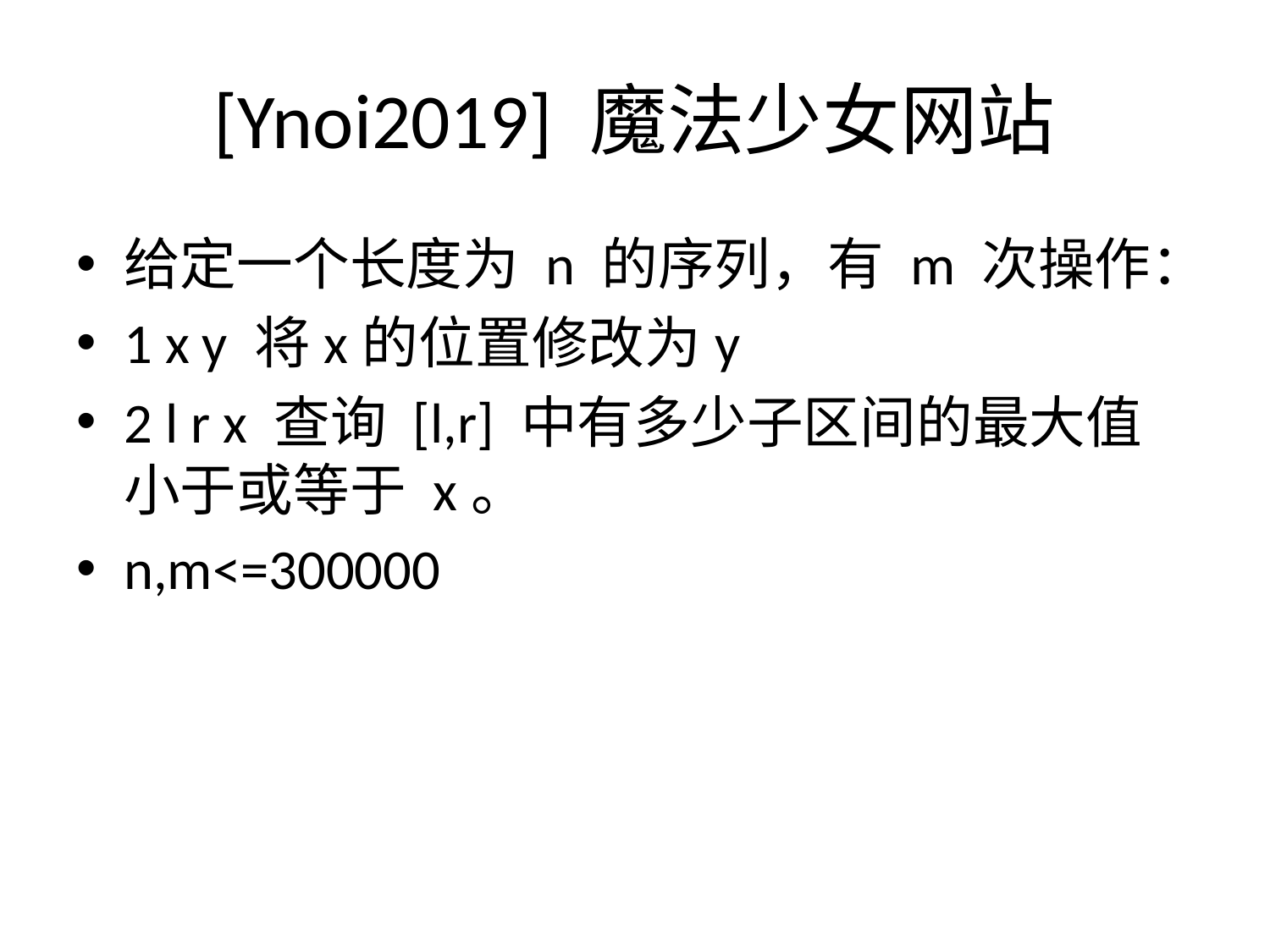

# [Ynoi2019] 魔法少女网站
给定一个长度为 n 的序列，有 m 次操作：
1 x y 将x的位置修改为y
2 l r x 查询 [l,r] 中有多少子区间的最大值小于或等于 x。
n,m<=300000